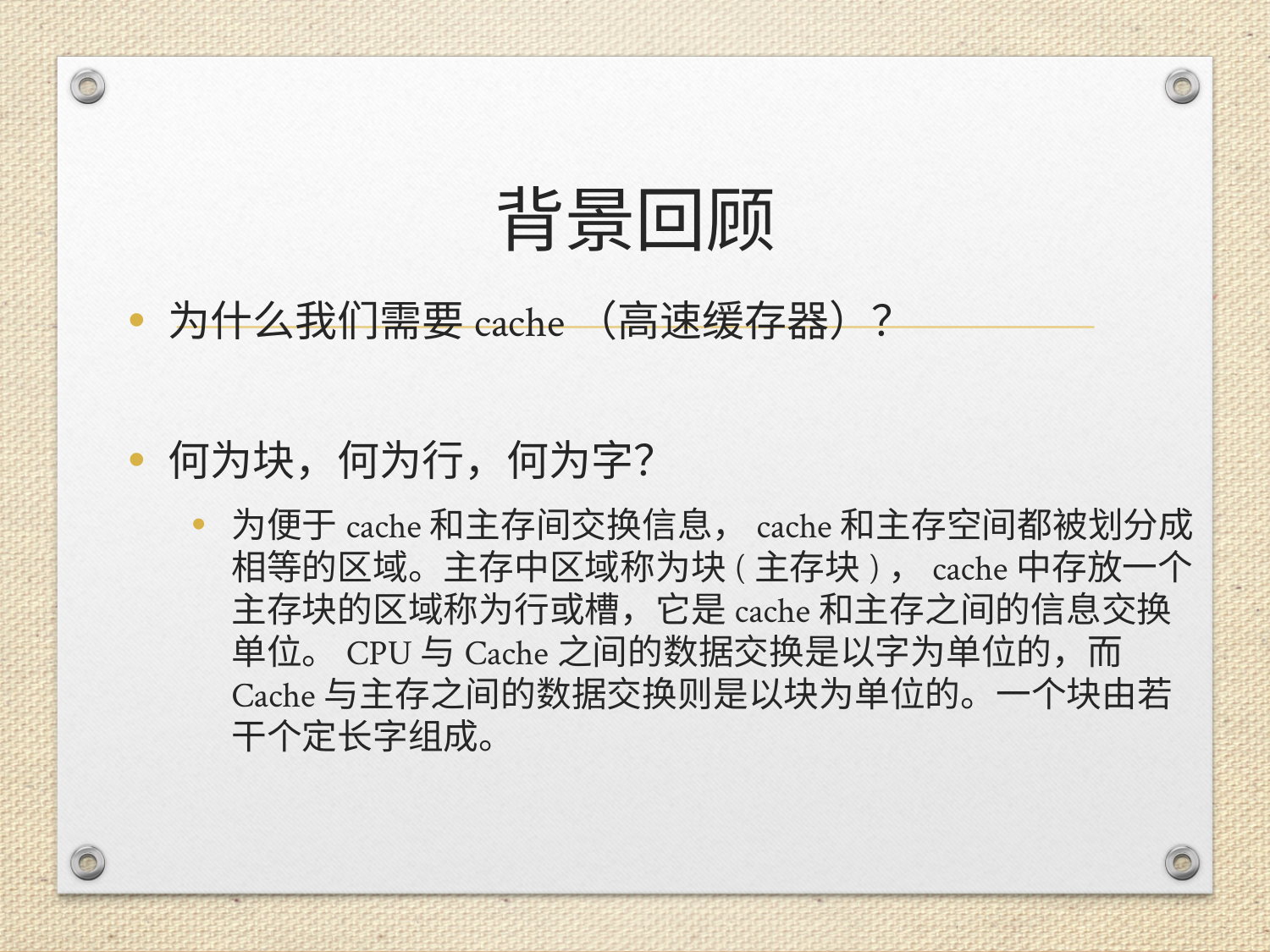

# 背景回顾
为什么我们需要cache（高速缓存器）？

何为块，何为行，何为字？
为便于cache和主存间交换信息，cache和主存空间都被划分成相等的区域。主存中区域称为块(主存块)，cache中存放一个主存块的区域称为行或槽，它是cache和主存之间的信息交换单位。CPU与Cache之间的数据交换是以字为单位的，而Cache与主存之间的数据交换则是以块为单位的。一个块由若干个定长字组成。